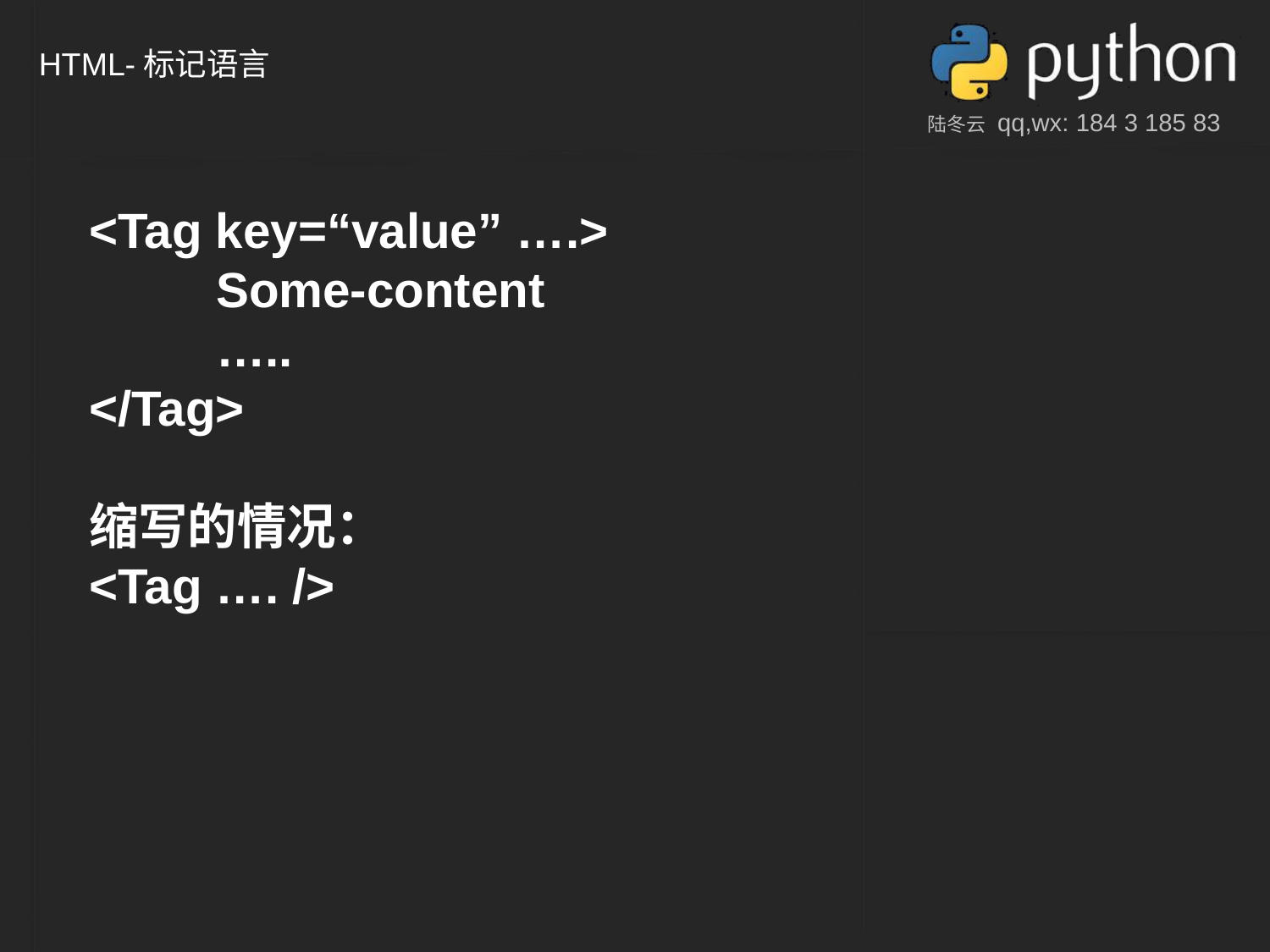

HTML-标记语言
<Tag key=“value” ….>
      	Some-content
	…..
</Tag>

缩写的情况：
<Tag …. />